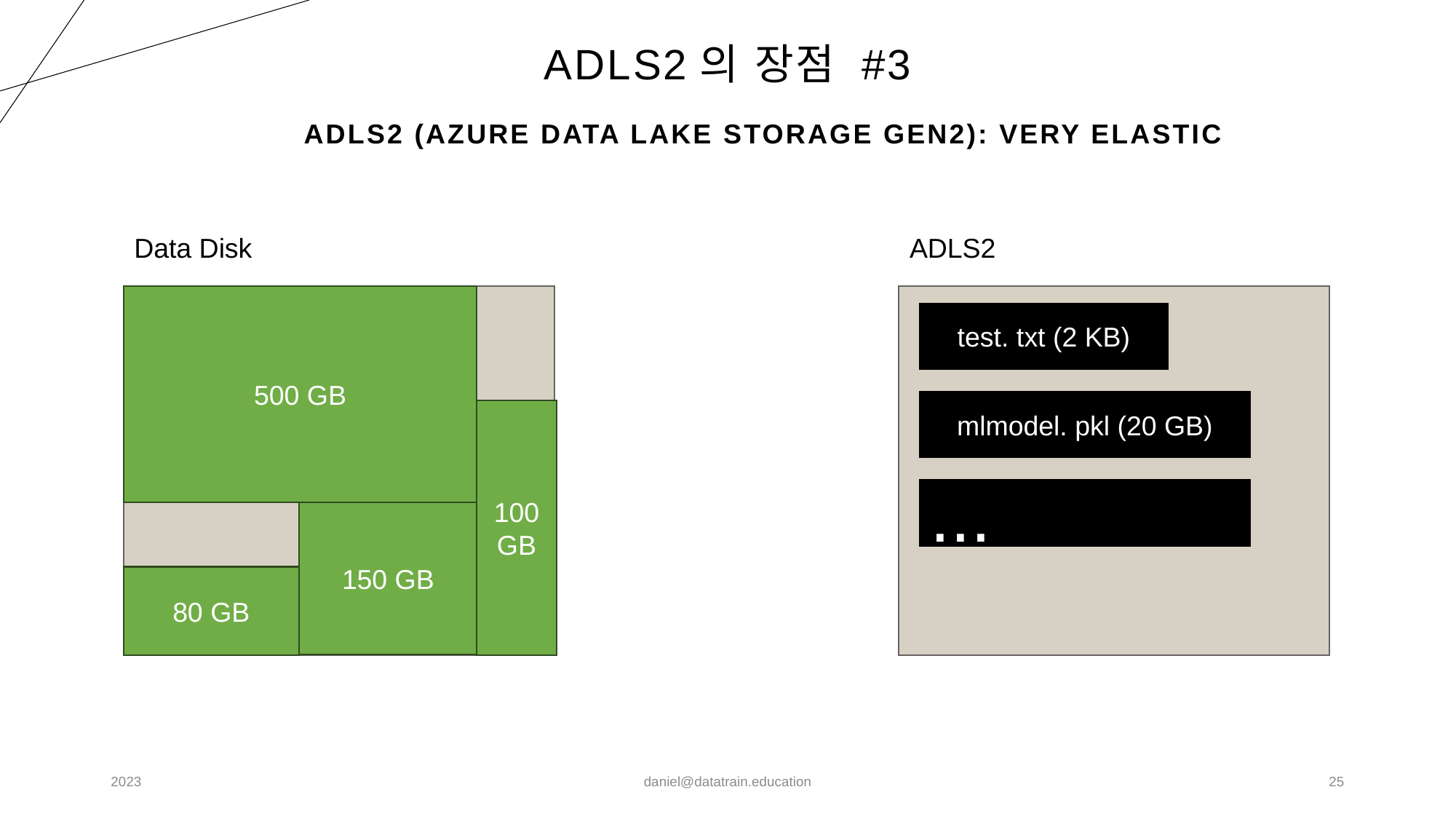

# ADLS2의 장점 #3
ADLS2 (Azure Data Lake Storage Gen2): VERY ELASTIC
Data Disk
ADLS2
500 GB
1000 GB

test. txt (2 KB)
mlmodel. pkl (20 GB)
100GB
...
150 GB
80 GB
2023
daniel@datatrain.education
25